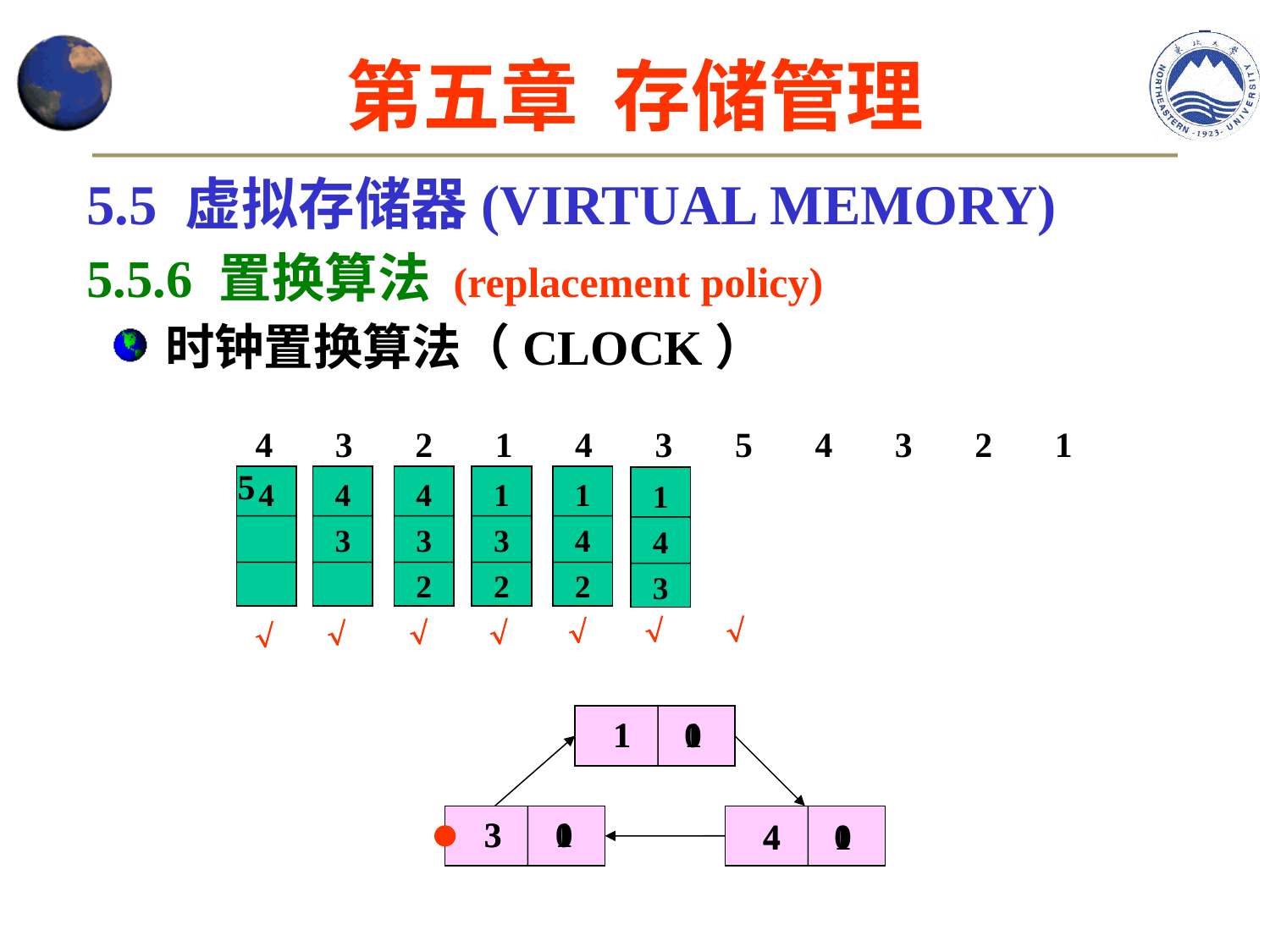

第五章  存储管理
5.5 虚拟存储器(VIRTUAL MEMORY)
5.5.6 置换算法 (replacement policy)
时钟置换算法（CLOCK）
  4       3       2       1       4       3       5       4       3       2       1       5
4

4
3

4
3
2

1
3
2

1
4
2

1
4
3

√
√
√
√
√
√
√

1      0
1      1

3      1
3      0
4      0
4      1